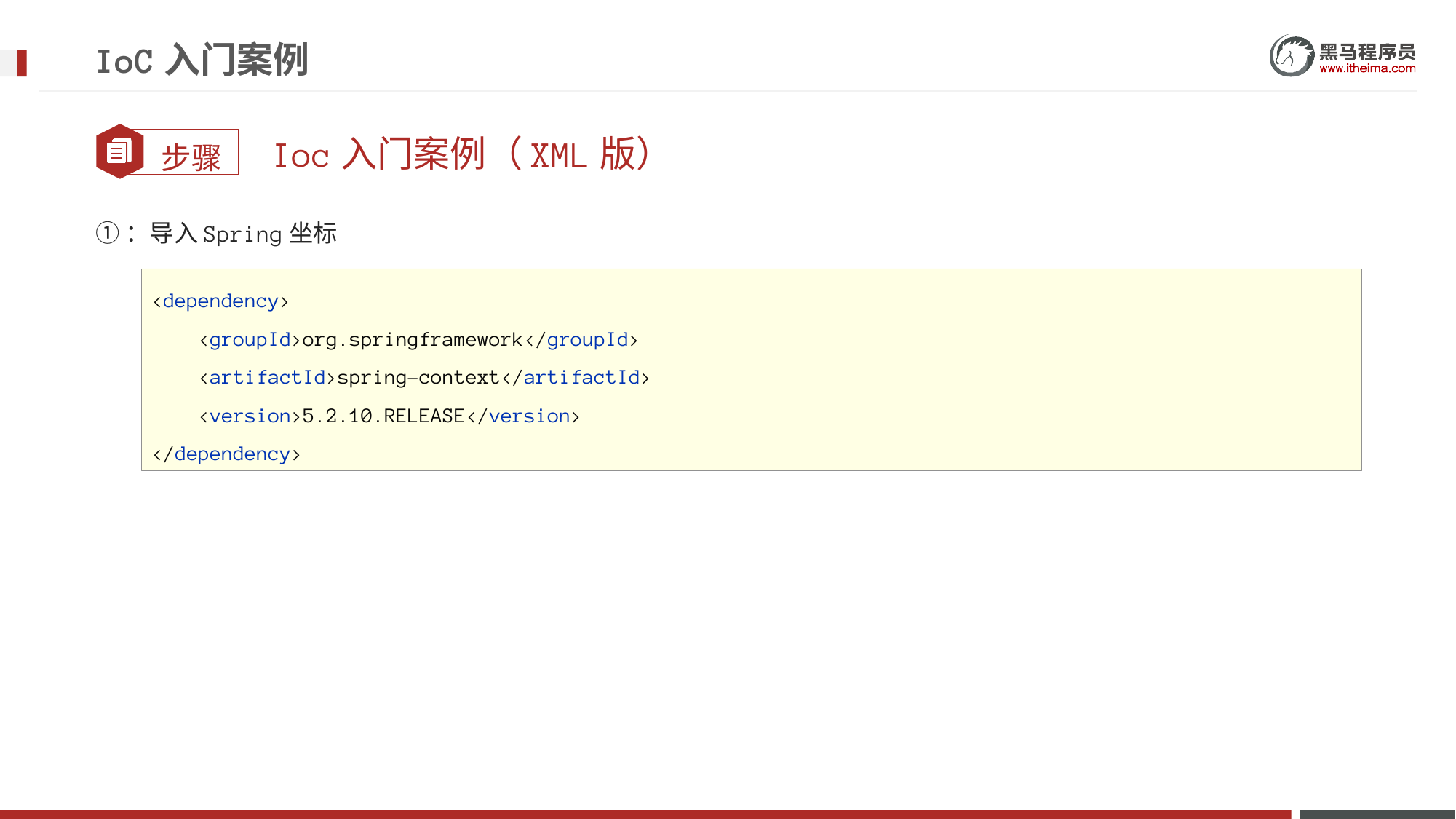

# IoC入门案例
Ioc入门案例（XML版）
①：导入Spring坐标
<dependency>
    <groupId>org.springframework</groupId>
    <artifactId>spring-context</artifactId>
    <version>5.2.10.RELEASE</version>
</dependency>